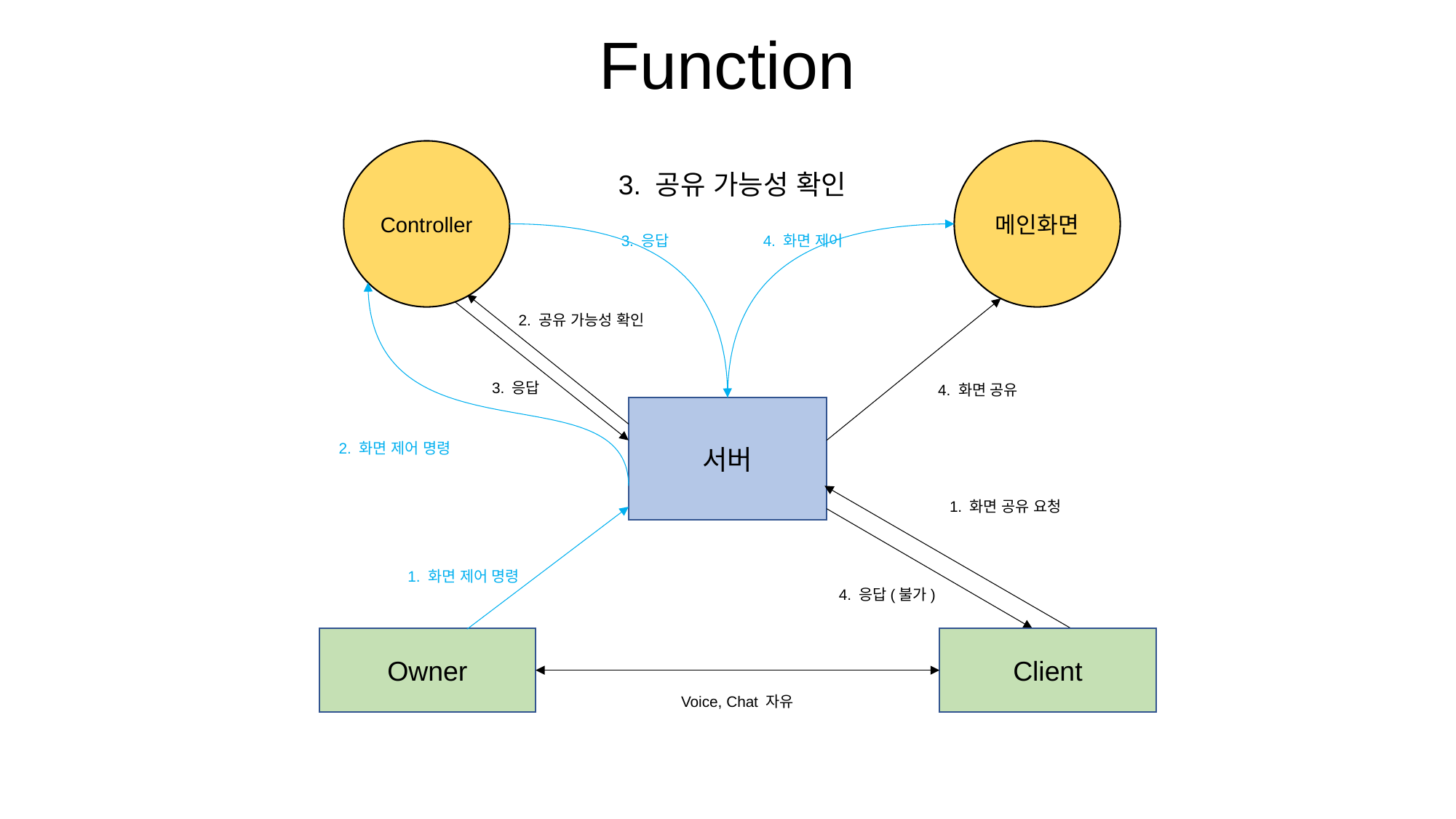

Function
Controller
메인화면
3. 공유 가능성 확인
3. 응답
4. 화면 제어
2. 공유 가능성 확인
3. 응답
4. 화면 공유
서버
2. 화면 제어 명령
1. 화면 공유 요청
1. 화면 제어 명령
4. 응답(불가)
Owner
Client
Voice, Chat 자유